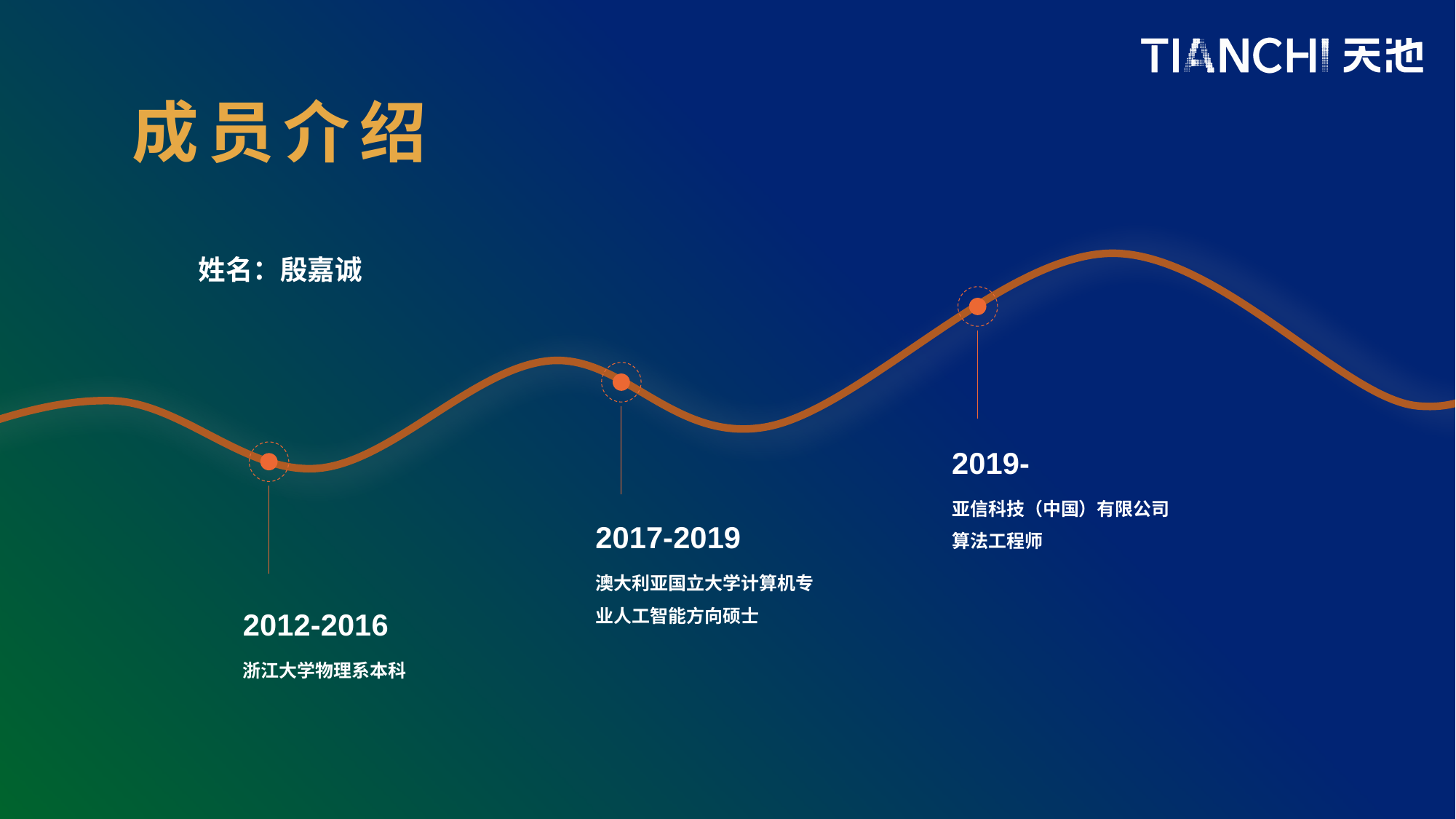

成员介绍
姓名：殷嘉诚

2019-
亚信科技（中国）有限公司算法工程师

2017-2019
澳大利亚国立大学计算机专业人工智能方向硕士
2012-2016
浙江大学物理系本科